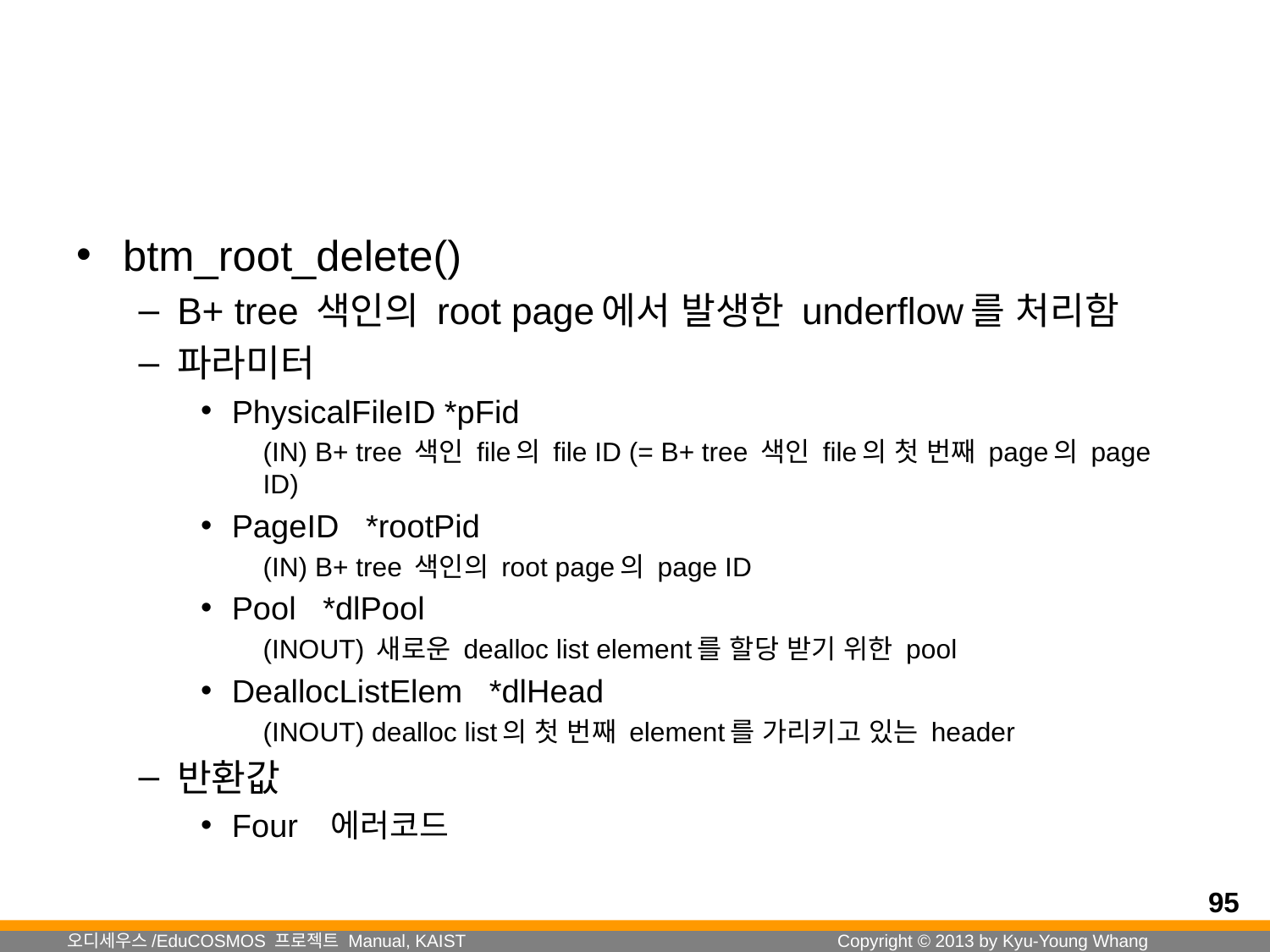

#
btm_root_delete()
B+ tree 색인의 root page에서 발생한 underflow를 처리함
파라미터
PhysicalFileID *pFid
(IN) B+ tree 색인 file의 file ID (= B+ tree 색인 file의 첫 번째 page의 page ID)
PageID   *rootPid
(IN) B+ tree 색인의 root page의 page ID
Pool   *dlPool
(INOUT) 새로운 dealloc list element를 할당 받기 위한 pool
DeallocListElem   *dlHead
(INOUT) dealloc list의 첫 번째 element를 가리키고 있는 header
반환값
Four   에러코드